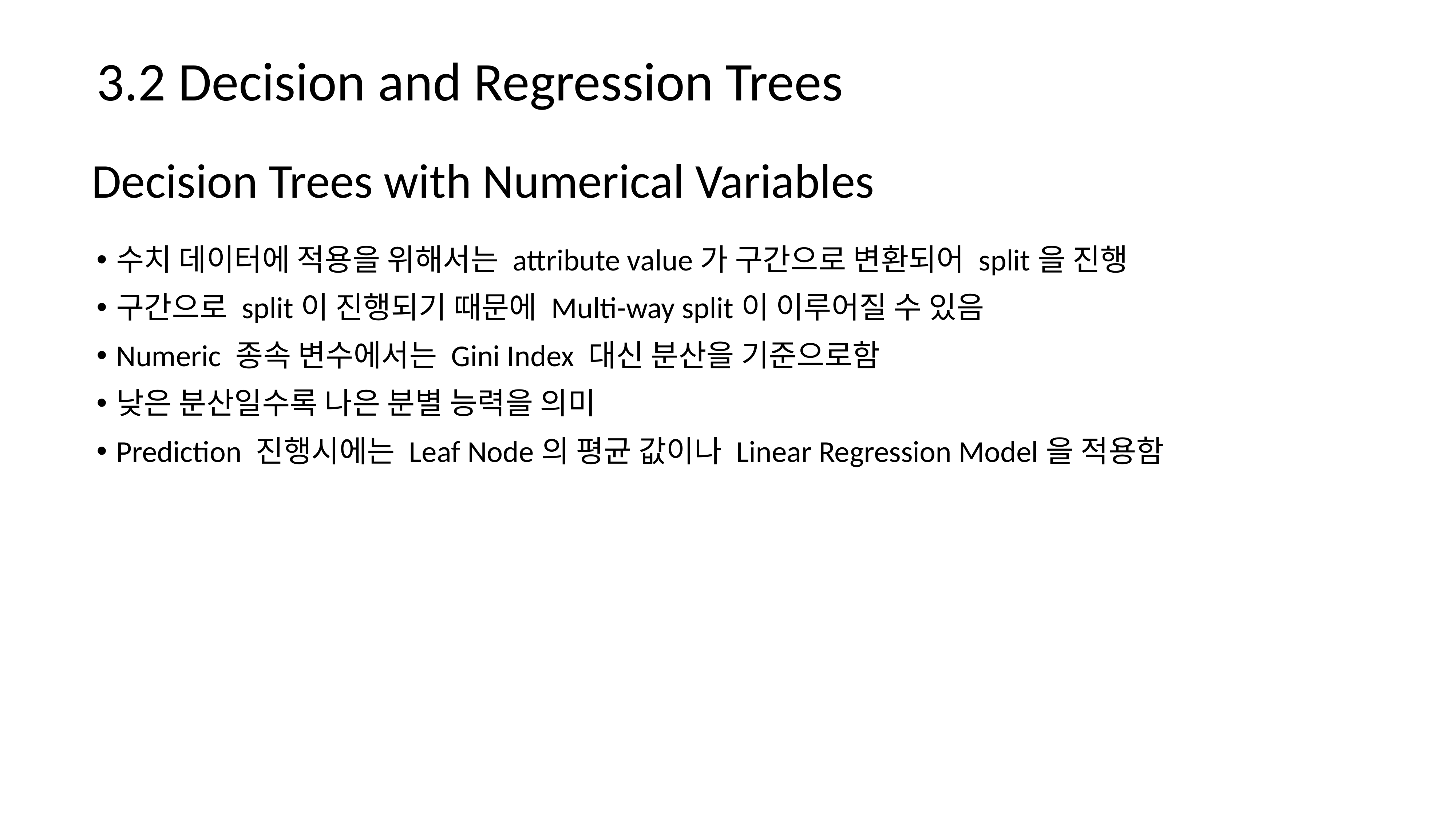

3.2 Decision and Regression Trees
# Decision Trees with Numerical Variables
수치 데이터에 적용을 위해서는 attribute value가 구간으로 변환되어 split을 진행
구간으로 split이 진행되기 때문에 Multi-way split이 이루어질 수 있음
Numeric 종속 변수에서는 Gini Index 대신 분산을 기준으로함
낮은 분산일수록 나은 분별 능력을 의미
Prediction 진행시에는 Leaf Node의 평균 값이나 Linear Regression Model을 적용함